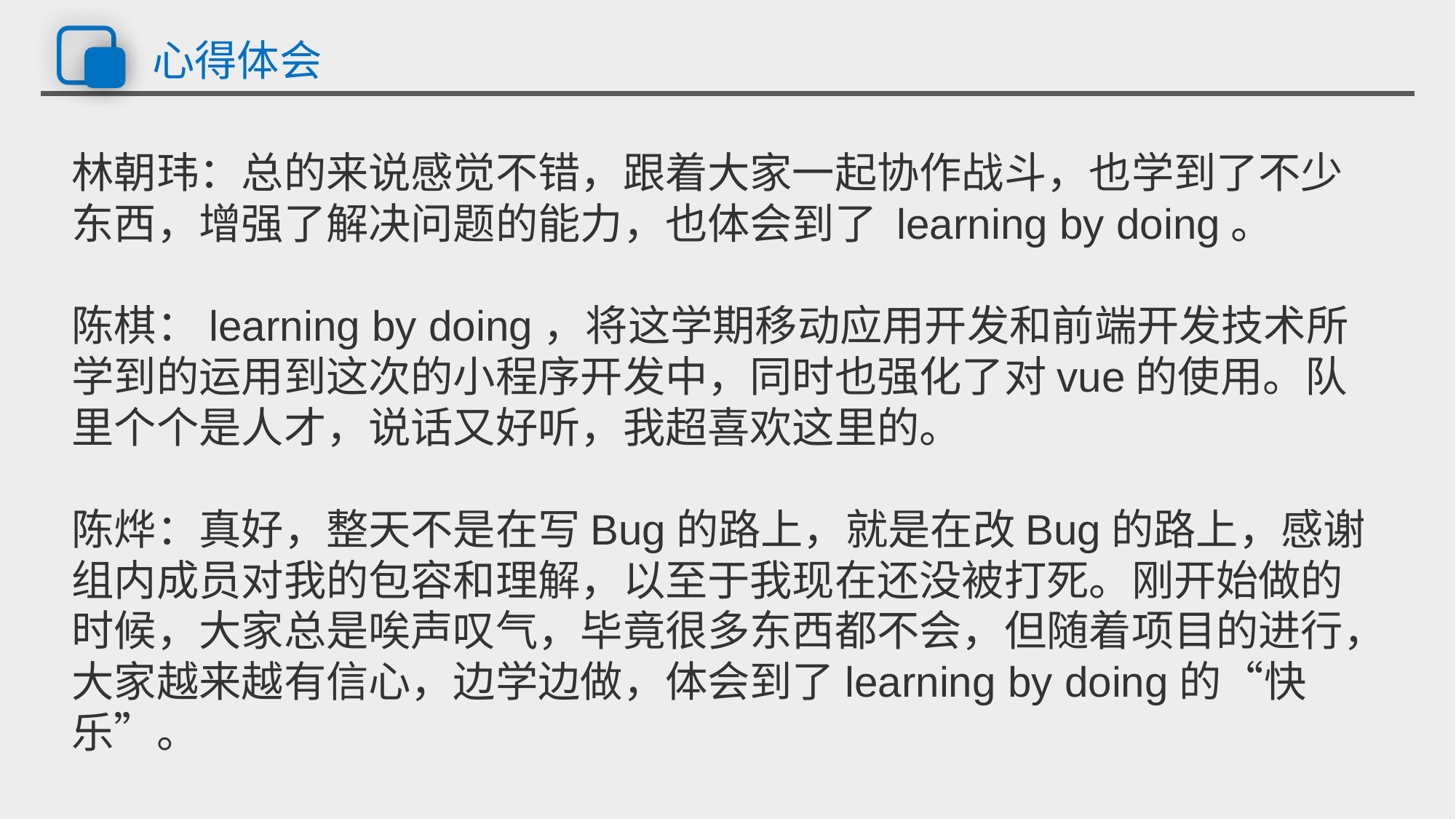

# 心得体会
林朝玮：总的来说感觉不错，跟着大家一起协作战斗，也学到了不少东西，增强了解决问题的能力，也体会到了 learning by doing。

陈棋：learning by doing，将这学期移动应用开发和前端开发技术所学到的运用到这次的小程序开发中，同时也强化了对vue的使用。队里个个是人才，说话又好听，我超喜欢这里的。

陈烨：真好，整天不是在写Bug的路上，就是在改Bug的路上，感谢组内成员对我的包容和理解，以至于我现在还没被打死。刚开始做的时候，大家总是唉声叹气，毕竟很多东西都不会，但随着项目的进行，大家越来越有信心，边学边做，体会到了learning by doing的“快乐”。